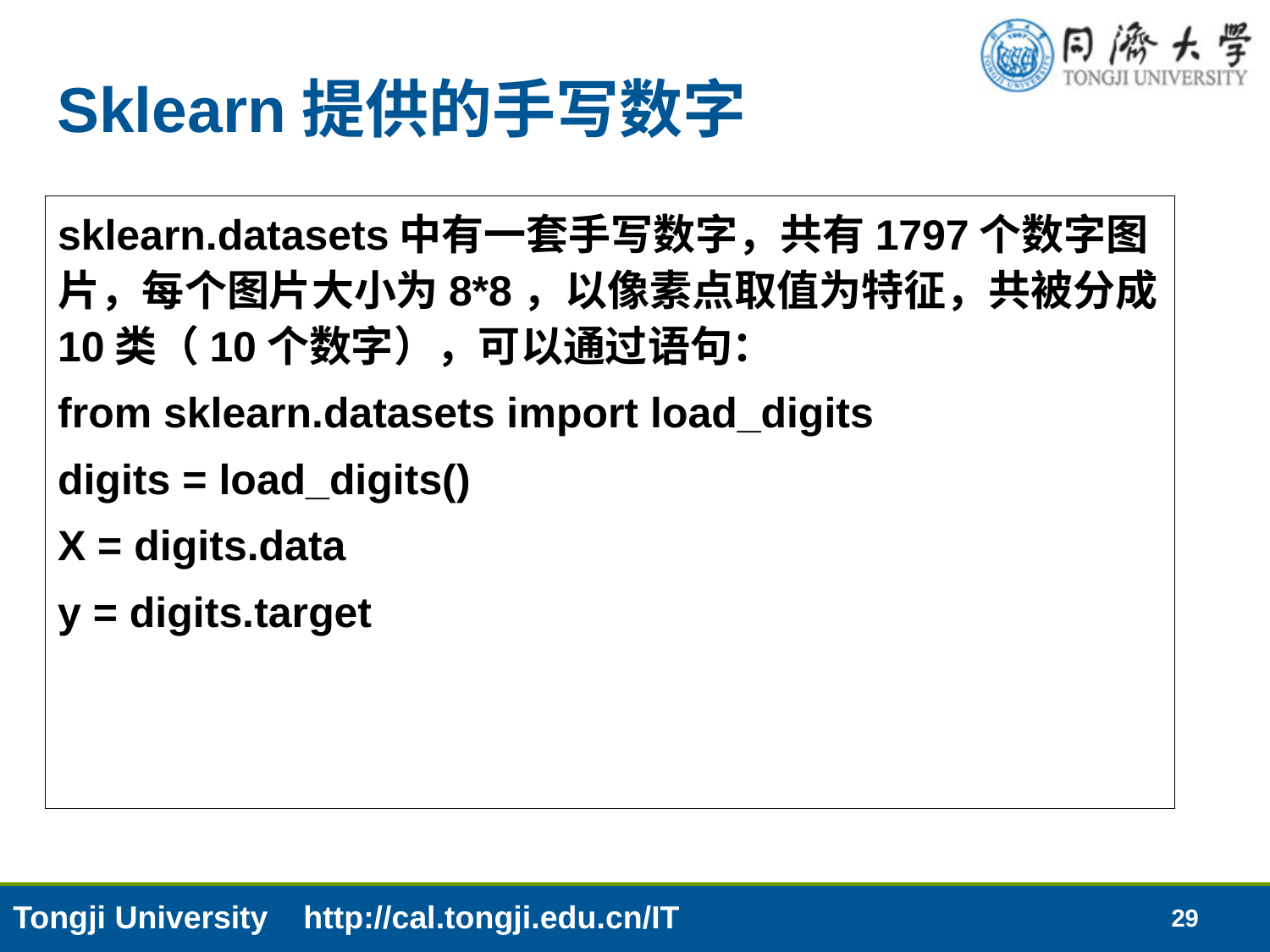

# Sklearn提供的手写数字
sklearn.datasets中有一套手写数字，共有1797个数字图片，每个图片大小为8*8，以像素点取值为特征，共被分成10类（10个数字），可以通过语句：
from sklearn.datasets import load_digits
digits = load_digits()
X = digits.data
y = digits.target